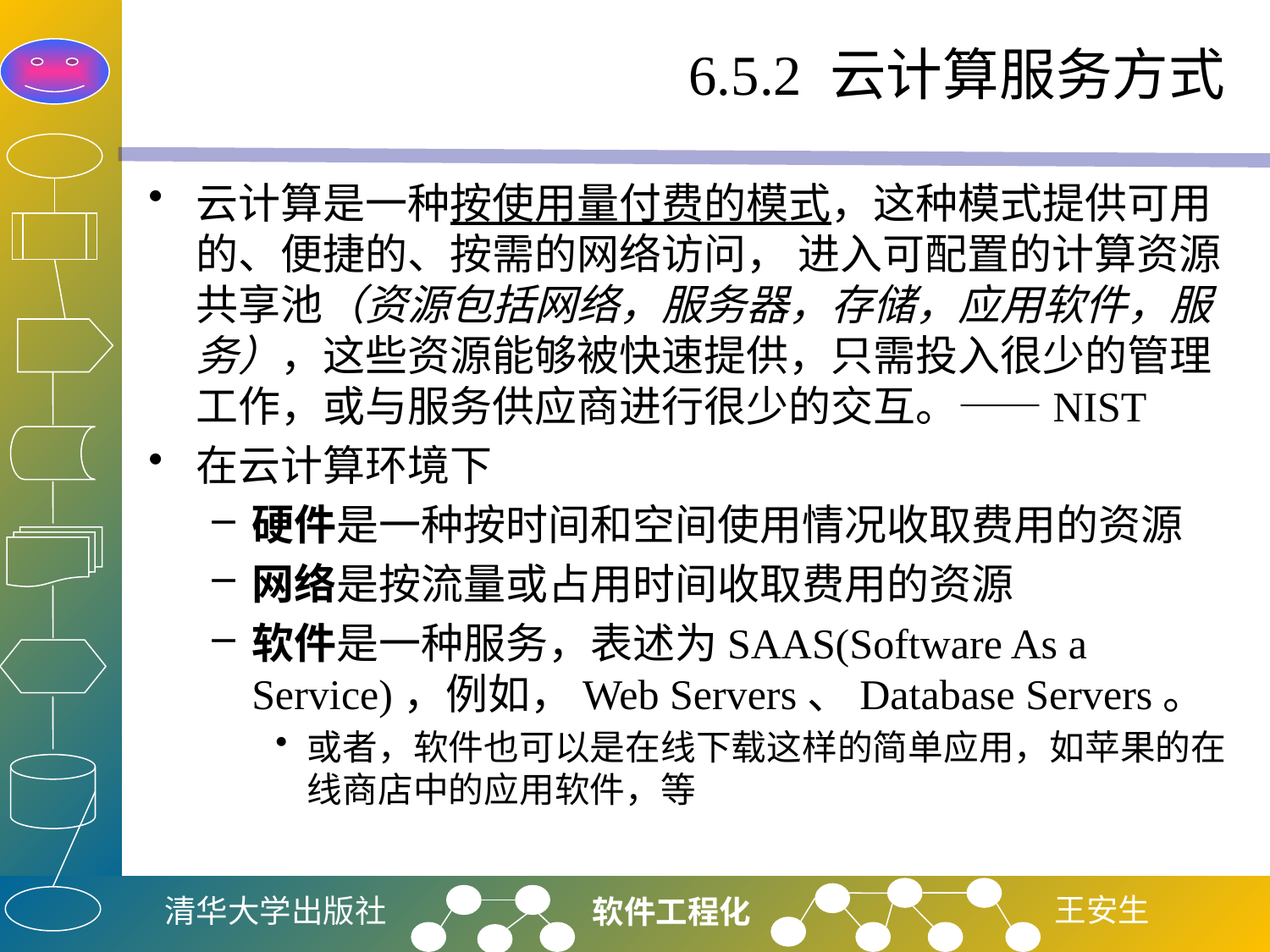

# 6.5.2 云计算服务方式
云计算是一种按使用量付费的模式，这种模式提供可用的、便捷的、按需的网络访问， 进入可配置的计算资源共享池（资源包括网络，服务器，存储，应用软件，服务），这些资源能够被快速提供，只需投入很少的管理工作，或与服务供应商进行很少的交互。——NIST
在云计算环境下
硬件是一种按时间和空间使用情况收取费用的资源
网络是按流量或占用时间收取费用的资源
软件是一种服务，表述为SAAS(Software As a Service)，例如，Web Servers、Database Servers。
或者，软件也可以是在线下载这样的简单应用，如苹果的在线商店中的应用软件，等